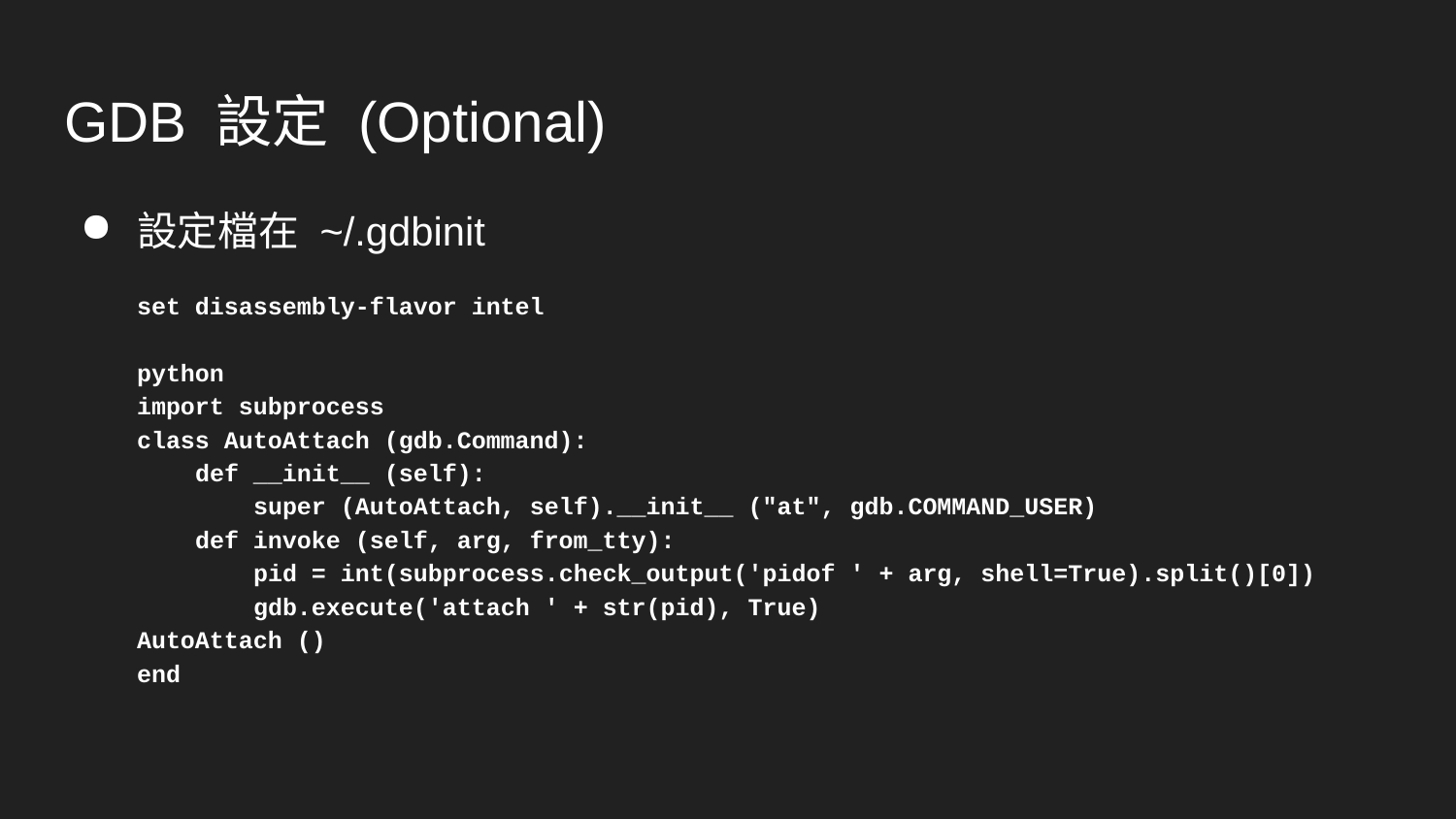

# GDB 設定 (Optional)
設定檔在 ~/.gdbinit
set disassembly-flavor intel

python
import subprocess
class AutoAttach (gdb.Command):
    def __init__ (self):
        super (AutoAttach, self).__init__ ("at", gdb.COMMAND_USER)
    def invoke (self, arg, from_tty):
        pid = int(subprocess.check_output('pidof ' + arg, shell=True).split()[0])
        gdb.execute('attach ' + str(pid), True)
AutoAttach ()
end